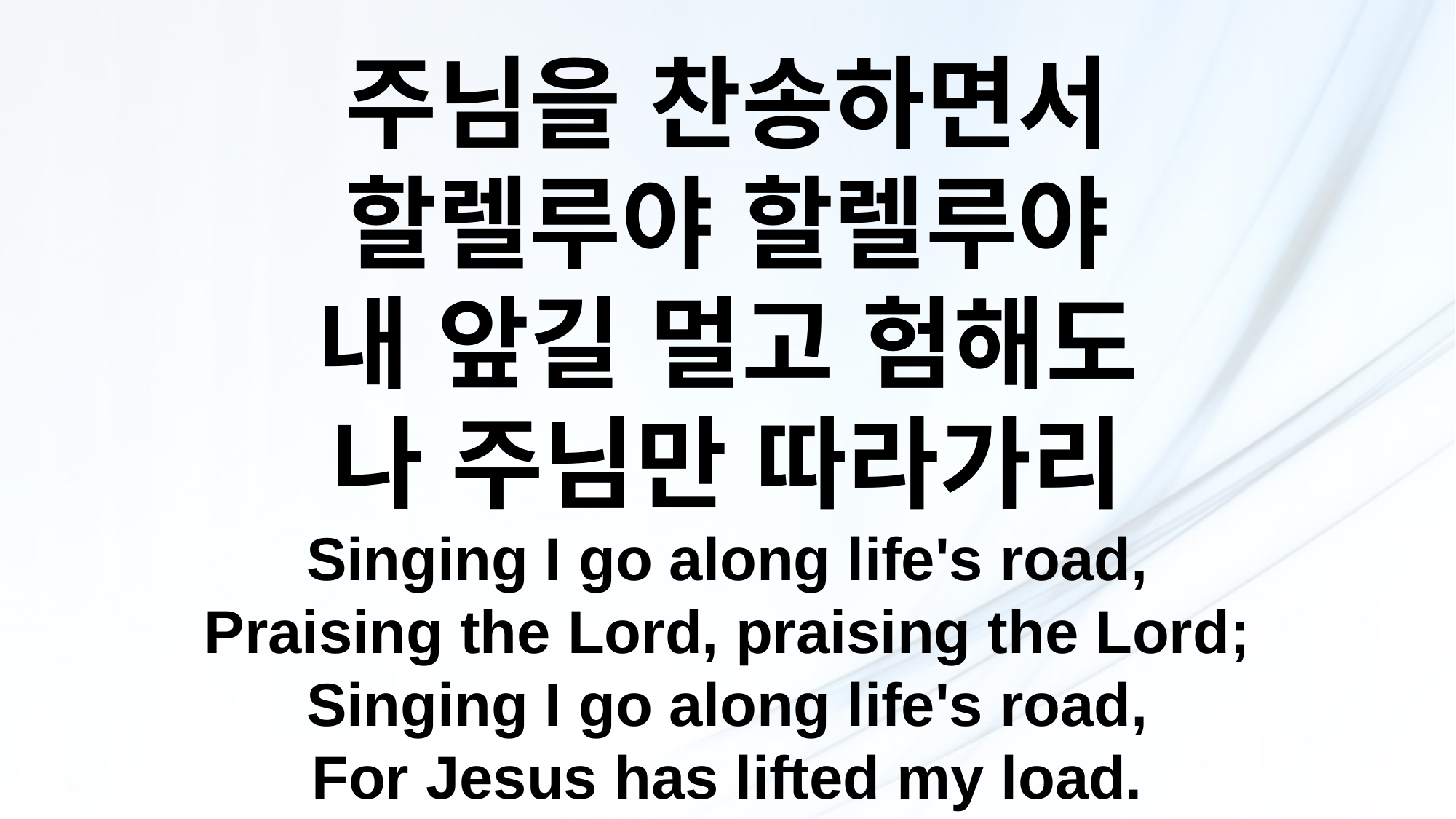

주님을 찬송하면서
할렐루야 할렐루야
내 앞길 멀고 험해도
나 주님만 따라가리
Singing I go along life's road,
Praising the Lord, praising the Lord;
Singing I go along life's road,
For Jesus has lifted my load.